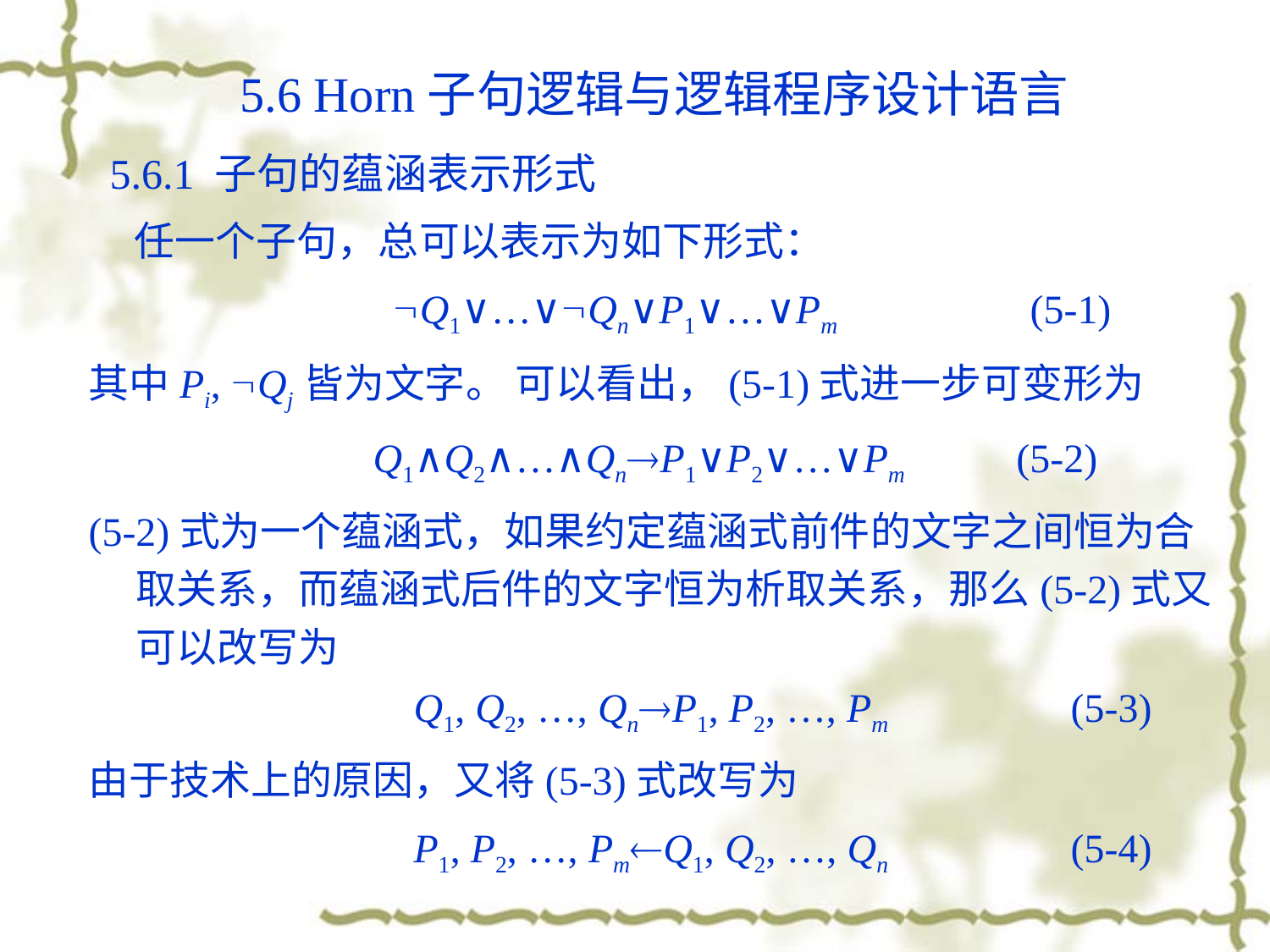

5.6 Horn子句逻辑与逻辑程序设计语言
  5.6.1 子句的蕴涵表示形式
    任一个子句，总可以表示为如下形式：
                              ¬Q1∨…∨¬Qn∨P1∨…∨Pm                   (5-1)
其中Pi, ¬Qj皆为文字。 可以看出，(5-1)式进一步可变形为
                            Q1∧Q2∧…∧Qn→P1∨P2∨…∨Pm           (5-2)
(5-2)式为一个蕴涵式，如果约定蕴涵式前件的文字之间恒为合取关系，而蕴涵式后件的文字恒为析取关系，那么(5-2)式又可以改写为
                                Q1, Q2, …, Qn→P1, P2, …, Pm                  (5-3)
由于技术上的原因，又将(5-3)式改写为
                                P1, P2, …, Pm←Q1, Q2, …, Qn                  (5-4)